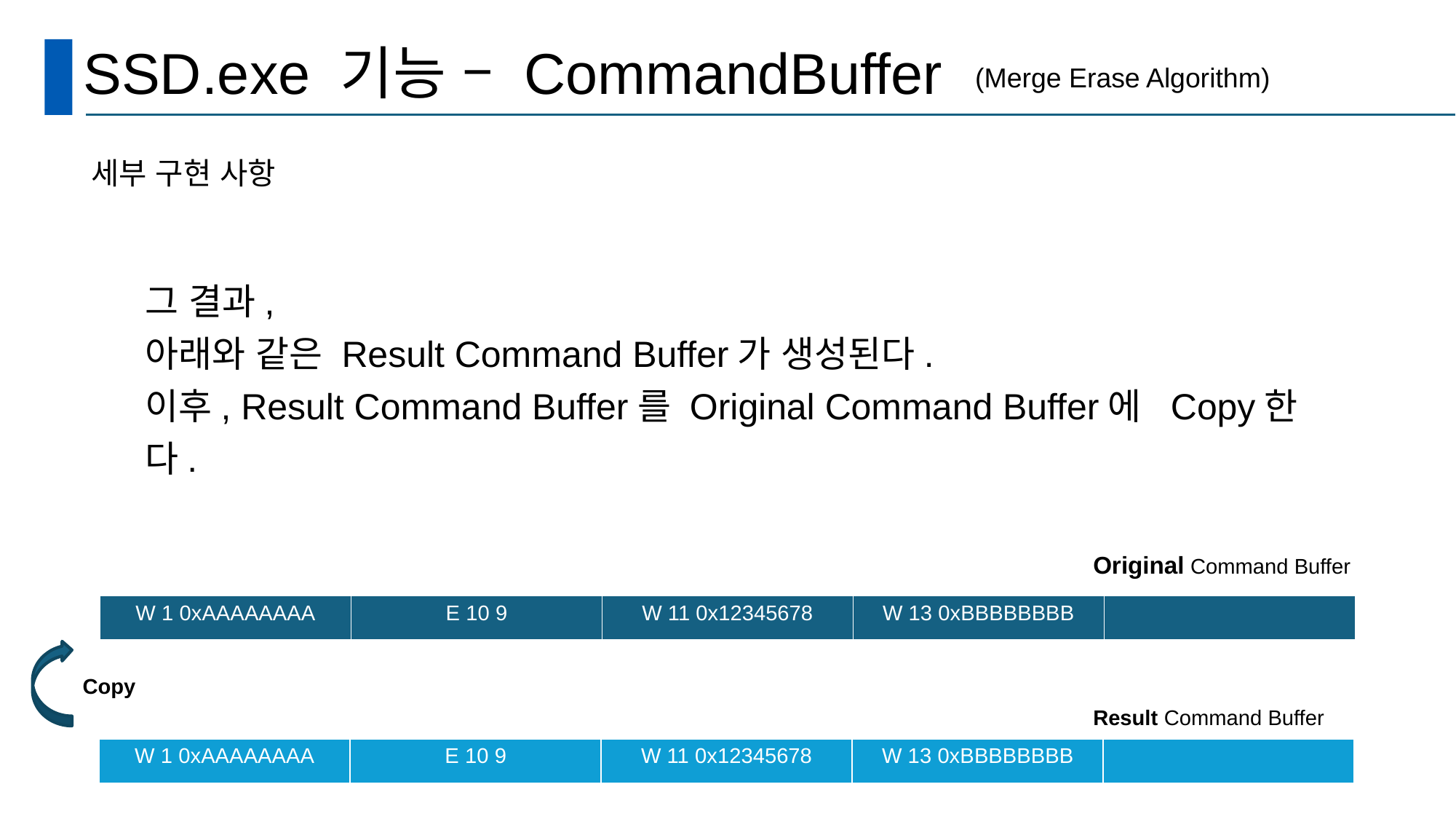

# SSD.exe 기능 – CommandBuffer
(Merge Erase Algorithm)
세부 구현 사항
그 결과,
아래와 같은 Result Command Buffer가 생성된다.
이후, Result Command Buffer를 Original Command Buffer에  Copy한다.
Original Command Buffer
| W 1 0xAAAAAAAA | E 10 9 | W 11 0x12345678 | W 13 0xBBBBBBBB |  |
| --- | --- | --- | --- | --- |

Copy
Result Command Buffer
| W 1 0xAAAAAAAA | E 10 9 | W 11 0x12345678 | W 13 0xBBBBBBBB |  |
| --- | --- | --- | --- | --- |